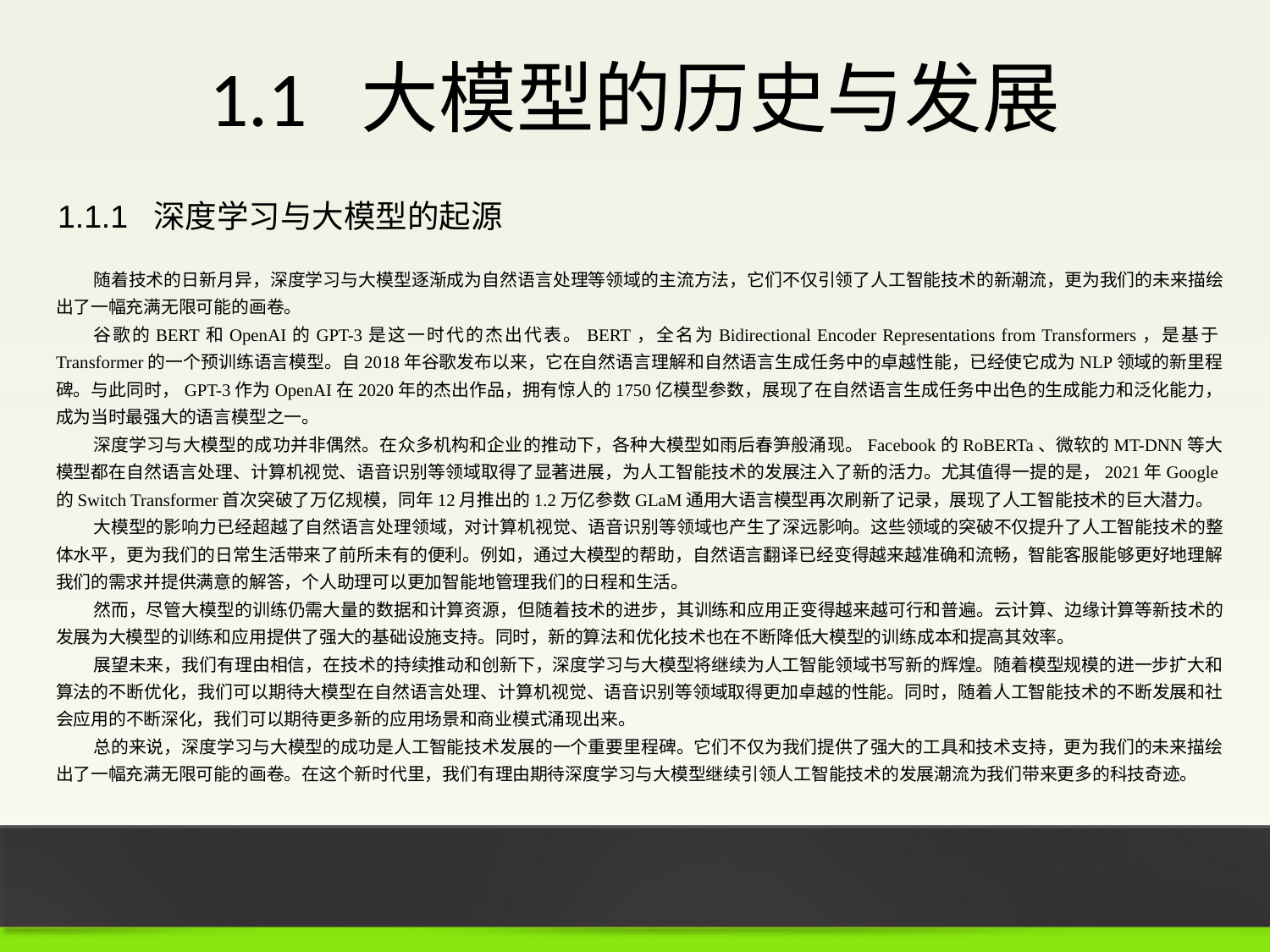

# 1.1  大模型的历史与发展
1.1.1  深度学习与大模型的起源

随着技术的日新月异，深度学习与大模型逐渐成为自然语言处理等领域的主流方法，它们不仅引领了人工智能技术的新潮流，更为我们的未来描绘出了一幅充满无限可能的画卷。
谷歌的BERT和OpenAI的GPT-3是这一时代的杰出代表。BERT，全名为Bidirectional Encoder Representations from Transformers，是基于Transformer的一个预训练语言模型。自2018年谷歌发布以来，它在自然语言理解和自然语言生成任务中的卓越性能，已经使它成为NLP领域的新里程碑。与此同时，GPT-3作为OpenAI在2020年的杰出作品，拥有惊人的1750亿模型参数，展现了在自然语言生成任务中出色的生成能力和泛化能力，成为当时最强大的语言模型之一。
深度学习与大模型的成功并非偶然。在众多机构和企业的推动下，各种大模型如雨后春笋般涌现。Facebook的RoBERTa、微软的MT-DNN等大模型都在自然语言处理、计算机视觉、语音识别等领域取得了显著进展，为人工智能技术的发展注入了新的活力。尤其值得一提的是，2021年Google的Switch Transformer首次突破了万亿规模，同年12月推出的1.2万亿参数GLaM通用大语言模型再次刷新了记录，展现了人工智能技术的巨大潜力。
大模型的影响力已经超越了自然语言处理领域，对计算机视觉、语音识别等领域也产生了深远影响。这些领域的突破不仅提升了人工智能技术的整体水平，更为我们的日常生活带来了前所未有的便利。例如，通过大模型的帮助，自然语言翻译已经变得越来越准确和流畅，智能客服能够更好地理解我们的需求并提供满意的解答，个人助理可以更加智能地管理我们的日程和生活。
然而，尽管大模型的训练仍需大量的数据和计算资源，但随着技术的进步，其训练和应用正变得越来越可行和普遍。云计算、边缘计算等新技术的发展为大模型的训练和应用提供了强大的基础设施支持。同时，新的算法和优化技术也在不断降低大模型的训练成本和提高其效率。
展望未来，我们有理由相信，在技术的持续推动和创新下，深度学习与大模型将继续为人工智能领域书写新的辉煌。随着模型规模的进一步扩大和算法的不断优化，我们可以期待大模型在自然语言处理、计算机视觉、语音识别等领域取得更加卓越的性能。同时，随着人工智能技术的不断发展和社会应用的不断深化，我们可以期待更多新的应用场景和商业模式涌现出来。
总的来说，深度学习与大模型的成功是人工智能技术发展的一个重要里程碑。它们不仅为我们提供了强大的工具和技术支持，更为我们的未来描绘出了一幅充满无限可能的画卷。在这个新时代里，我们有理由期待深度学习与大模型继续引领人工智能技术的发展潮流为我们带来更多的科技奇迹。